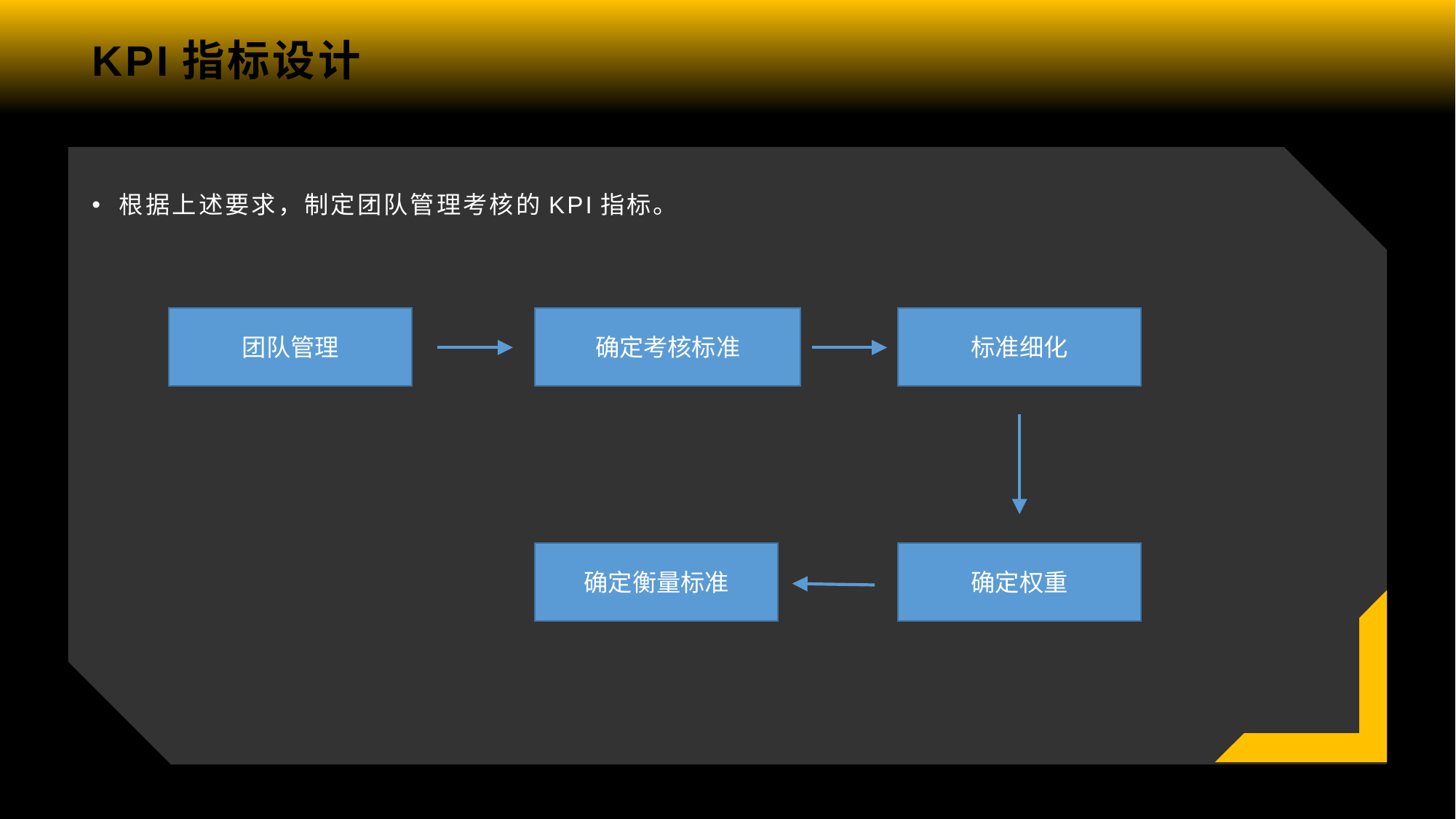

# KPI指标设计

根据上述要求，制定团队管理考核的KPI指标。
团队管理
确定考核标准
标准细化
确定衡量标准
确定权重